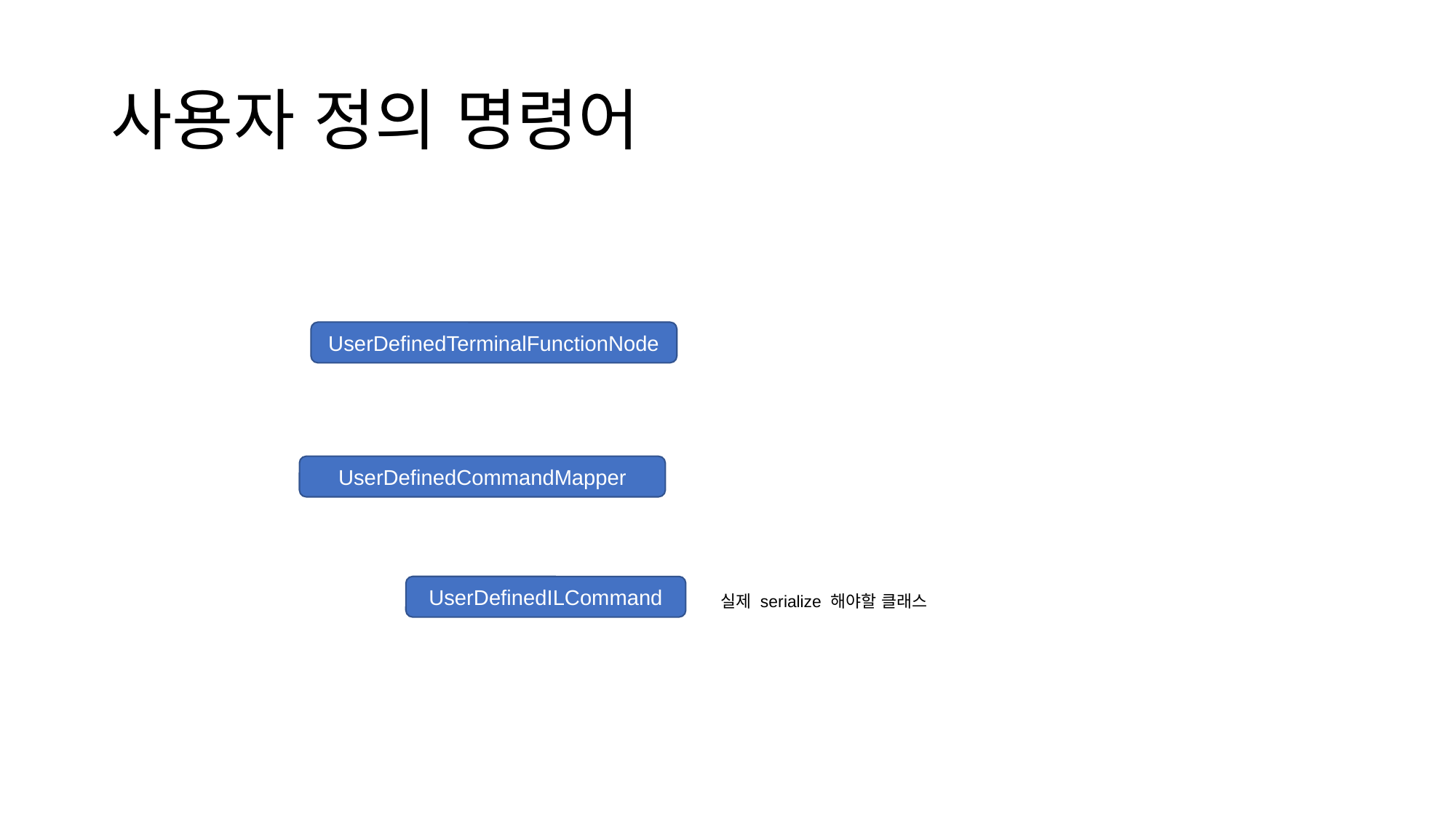

# 사용자 정의 명령어
UserDefinedTerminalFunctionNode
UserDefinedCommandMapper
UserDefinedILCommand
실제 serialize 해야할 클래스